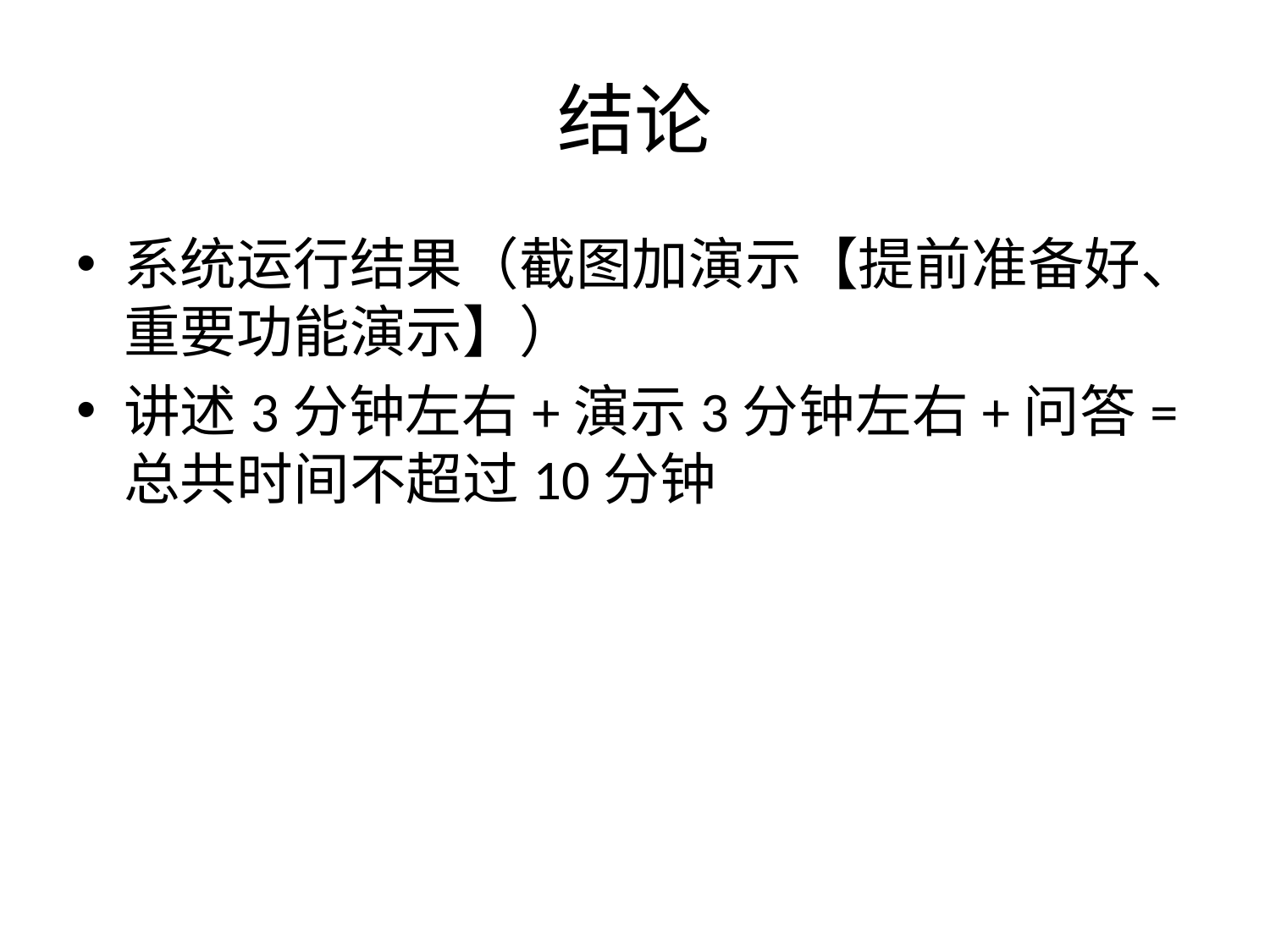

# 结论
系统运行结果（截图加演示【提前准备好、重要功能演示】）
讲述3分钟左右+演示3分钟左右+问答=总共时间不超过10分钟